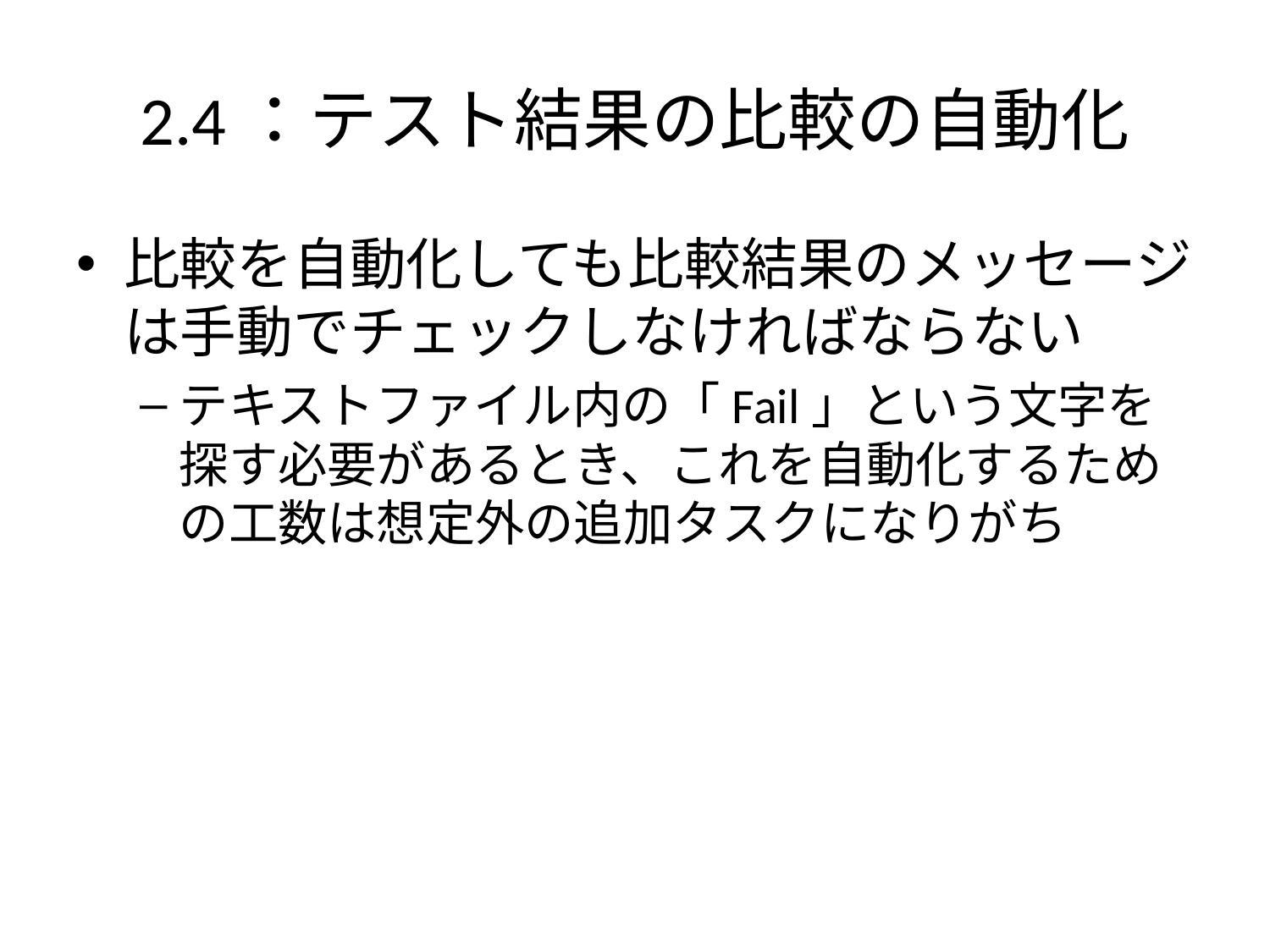

# 2.4：テスト結果の比較の自動化
比較を自動化しても比較結果のメッセージは手動でチェックしなければならない
テキストファイル内の「Fail」という文字を探す必要があるとき、これを自動化するための工数は想定外の追加タスクになりがち